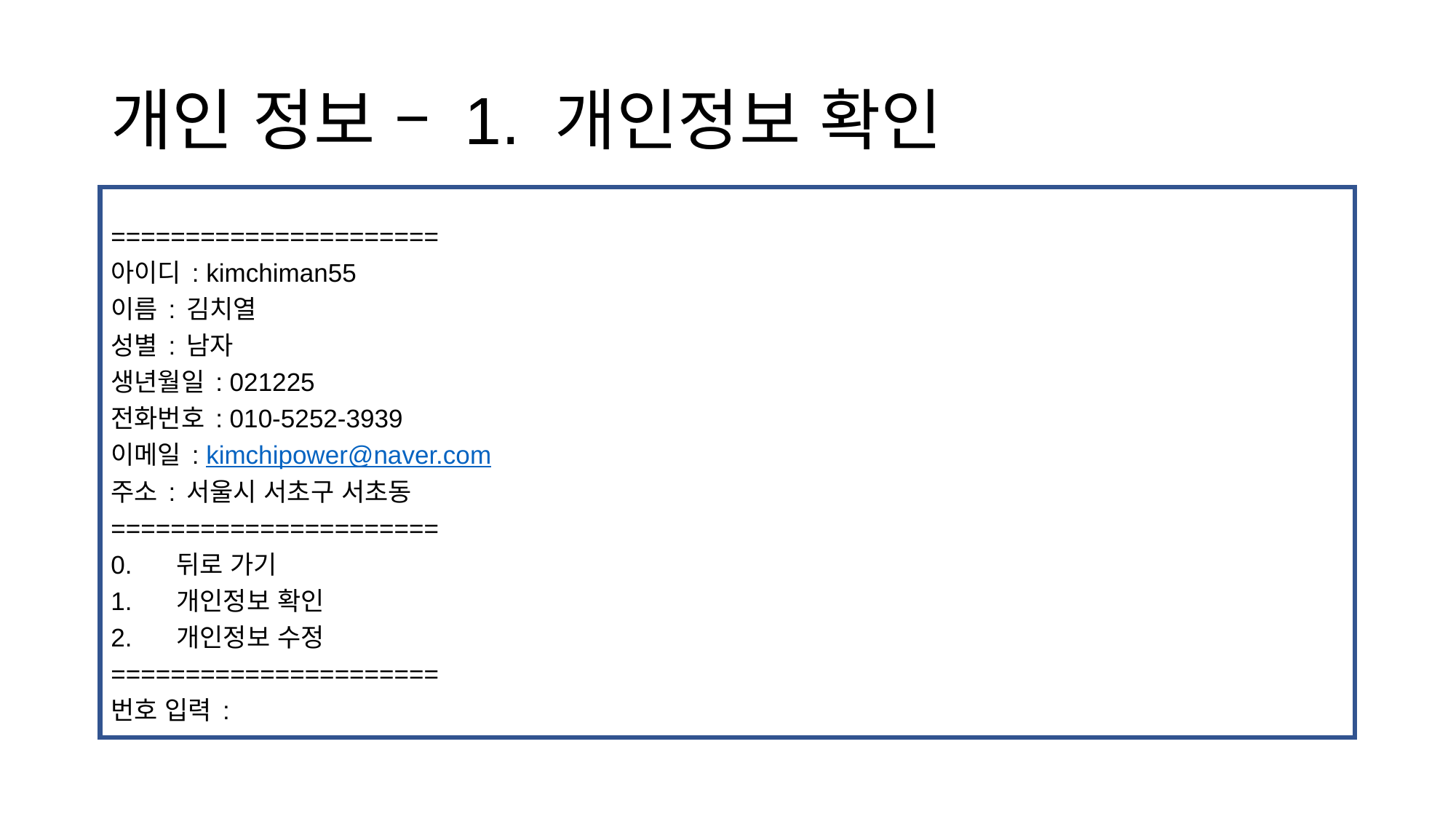

# 개인 정보 – 1. 개인정보 확인

======================
아이디 : kimchiman55
이름 : 김치열
성별 : 남자
생년월일 : 021225
전화번호 : 010-5252-3939
이메일 : kimchipower@naver.com
주소 : 서울시 서초구 서초동
======================
0.	뒤로 가기
1.	개인정보 확인
2.	개인정보 수정
======================
번호 입력 :